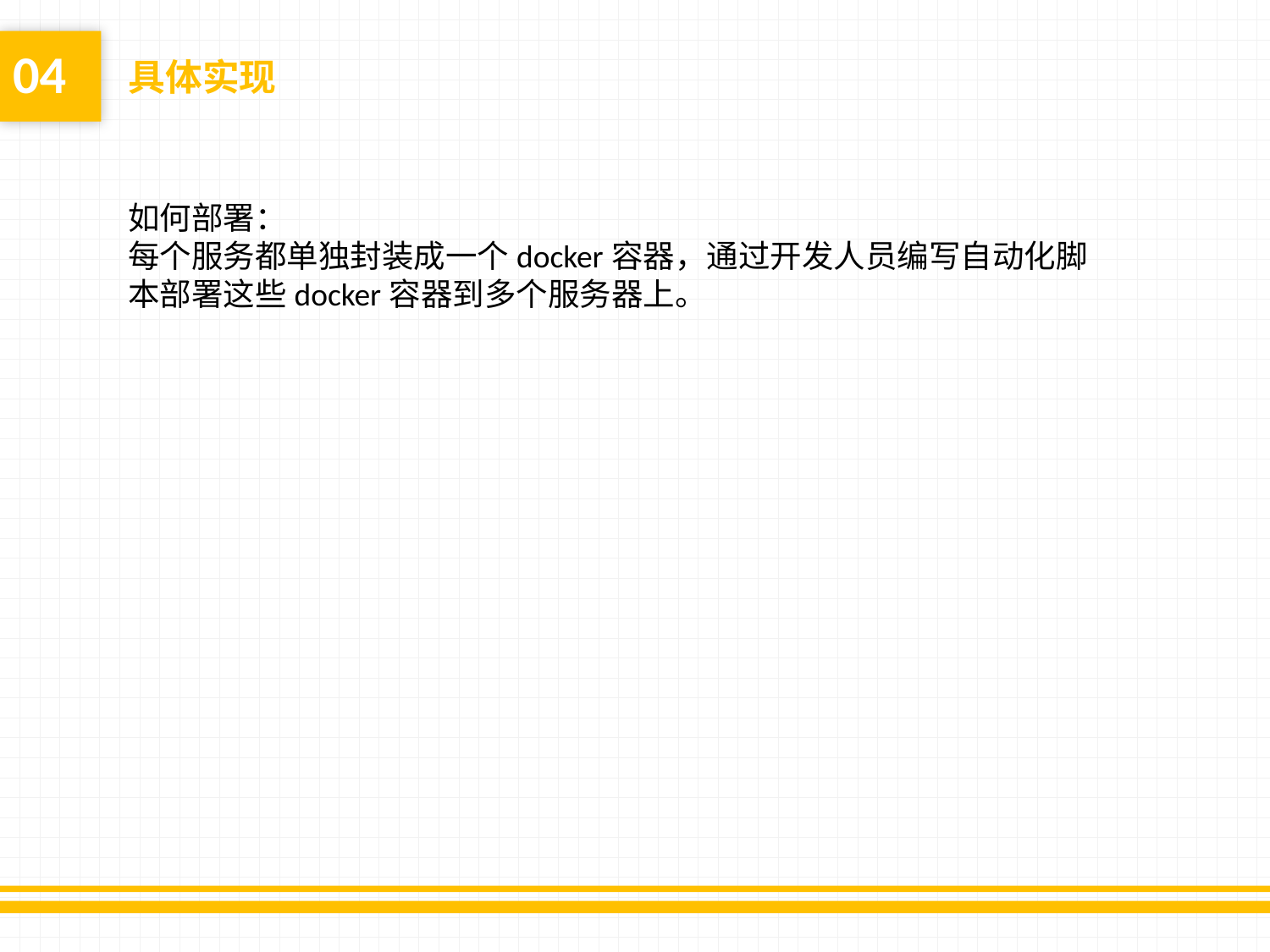

04
具体实现
如何部署：
每个服务都单独封装成一个docker容器，通过开发人员编写自动化脚本部署这些docker容器到多个服务器上。